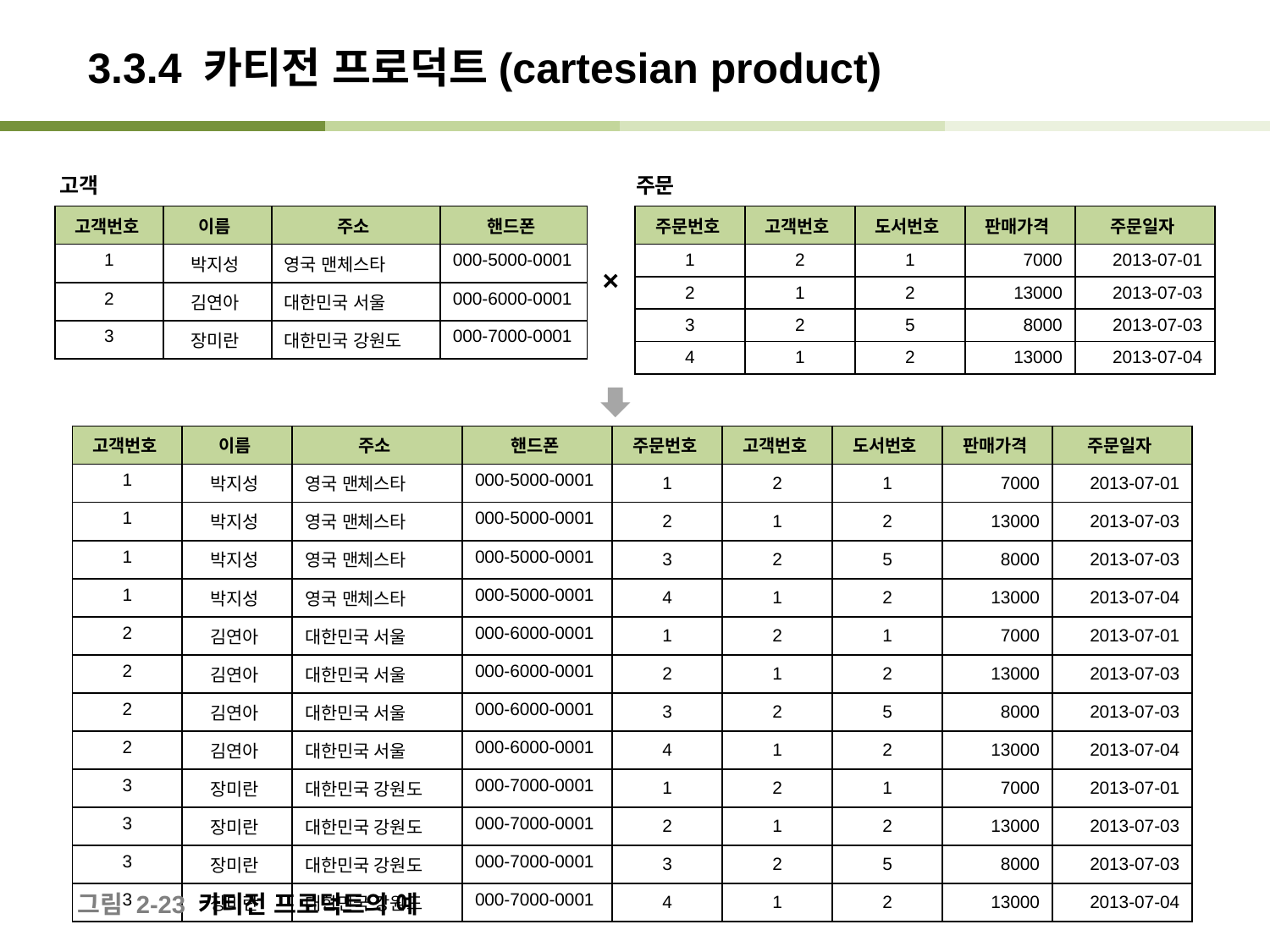

# 3.3.4 카티전 프로덕트(cartesian product)
고객
주문
| 고객번호 | 이름 | 주소 | 핸드폰 |
| --- | --- | --- | --- |
| 1 | 박지성 | 영국 맨체스타 | 000-5000-0001 |
| 2 | 김연아 | 대한민국 서울 | 000-6000-0001 |
| 3 | 장미란 | 대한민국 강원도 | 000-7000-0001 |
| 주문번호 | 고객번호 | 도서번호 | 판매가격 | 주문일자 |
| --- | --- | --- | --- | --- |
| 1 | 2 | 1 | 7000 | 2013-07-01 |
| 2 | 1 | 2 | 13000 | 2013-07-03 |
| 3 | 2 | 5 | 8000 | 2013-07-03 |
| 4 | 1 | 2 | 13000 | 2013-07-04 |
×

| 고객번호 | 이름 | 주소 | 핸드폰 | 주문번호 | 고객번호 | 도서번호 | 판매가격 | 주문일자 |
| --- | --- | --- | --- | --- | --- | --- | --- | --- |
| 1 | 박지성 | 영국 맨체스타 | 000-5000-0001 | 1 | 2 | 1 | 7000 | 2013-07-01 |
| 1 | 박지성 | 영국 맨체스타 | 000-5000-0001 | 2 | 1 | 2 | 13000 | 2013-07-03 |
| 1 | 박지성 | 영국 맨체스타 | 000-5000-0001 | 3 | 2 | 5 | 8000 | 2013-07-03 |
| 1 | 박지성 | 영국 맨체스타 | 000-5000-0001 | 4 | 1 | 2 | 13000 | 2013-07-04 |
| 2 | 김연아 | 대한민국 서울 | 000-6000-0001 | 1 | 2 | 1 | 7000 | 2013-07-01 |
| 2 | 김연아 | 대한민국 서울 | 000-6000-0001 | 2 | 1 | 2 | 13000 | 2013-07-03 |
| 2 | 김연아 | 대한민국 서울 | 000-6000-0001 | 3 | 2 | 5 | 8000 | 2013-07-03 |
| 2 | 김연아 | 대한민국 서울 | 000-6000-0001 | 4 | 1 | 2 | 13000 | 2013-07-04 |
| 3 | 장미란 | 대한민국 강원도 | 000-7000-0001 | 1 | 2 | 1 | 7000 | 2013-07-01 |
| 3 | 장미란 | 대한민국 강원도 | 000-7000-0001 | 2 | 1 | 2 | 13000 | 2013-07-03 |
| 3 | 장미란 | 대한민국 강원도 | 000-7000-0001 | 3 | 2 | 5 | 8000 | 2013-07-03 |
| 3 | 장미란 | 대한민국 강원도 | 000-7000-0001 | 4 | 1 | 2 | 13000 | 2013-07-04 |
그림 2-23 카티전 프로덕트의 예